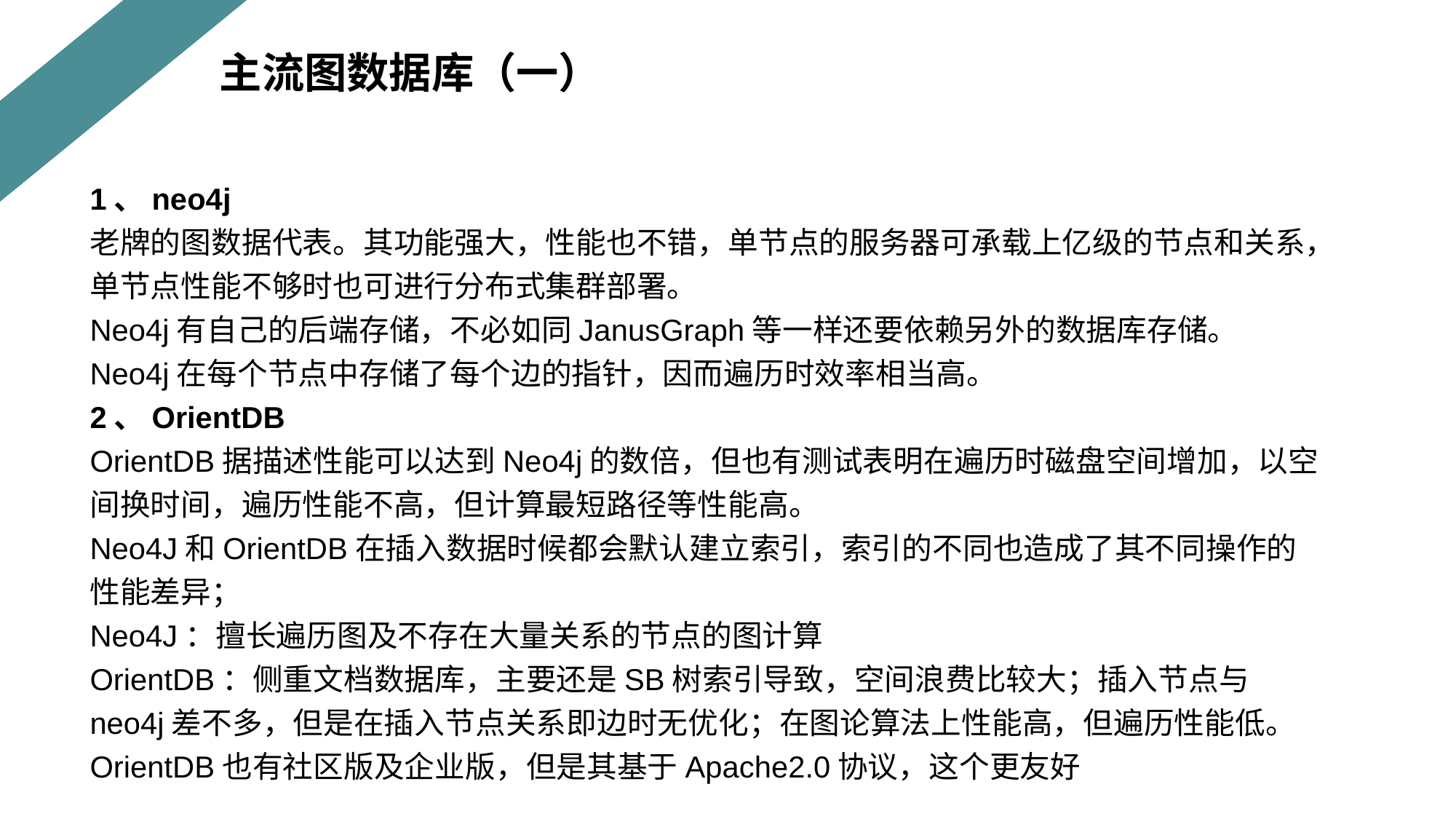

主流图数据库（一）
1、neo4j
老牌的图数据代表。其功能强大，性能也不错，单节点的服务器可承载上亿级的节点和关系，单节点性能不够时也可进行分布式集群部署。
Neo4j有自己的后端存储，不必如同JanusGraph等一样还要依赖另外的数据库存储。 Neo4j在每个节点中存储了每个边的指针，因而遍历时效率相当高。
2、OrientDB
OrientDB据描述性能可以达到Neo4j的数倍，但也有测试表明在遍历时磁盘空间增加，以空间换时间，遍历性能不高，但计算最短路径等性能高。
Neo4J和OrientDB在插入数据时候都会默认建立索引，索引的不同也造成了其不同操作的性能差异；
Neo4J：擅长遍历图及不存在大量关系的节点的图计算
OrientDB：侧重文档数据库，主要还是SB树索引导致，空间浪费比较大；插入节点与neo4j差不多，但是在插入节点关系即边时无优化；在图论算法上性能高，但遍历性能低。 OrientDB也有社区版及企业版，但是其基于Apache2.0协议，这个更友好